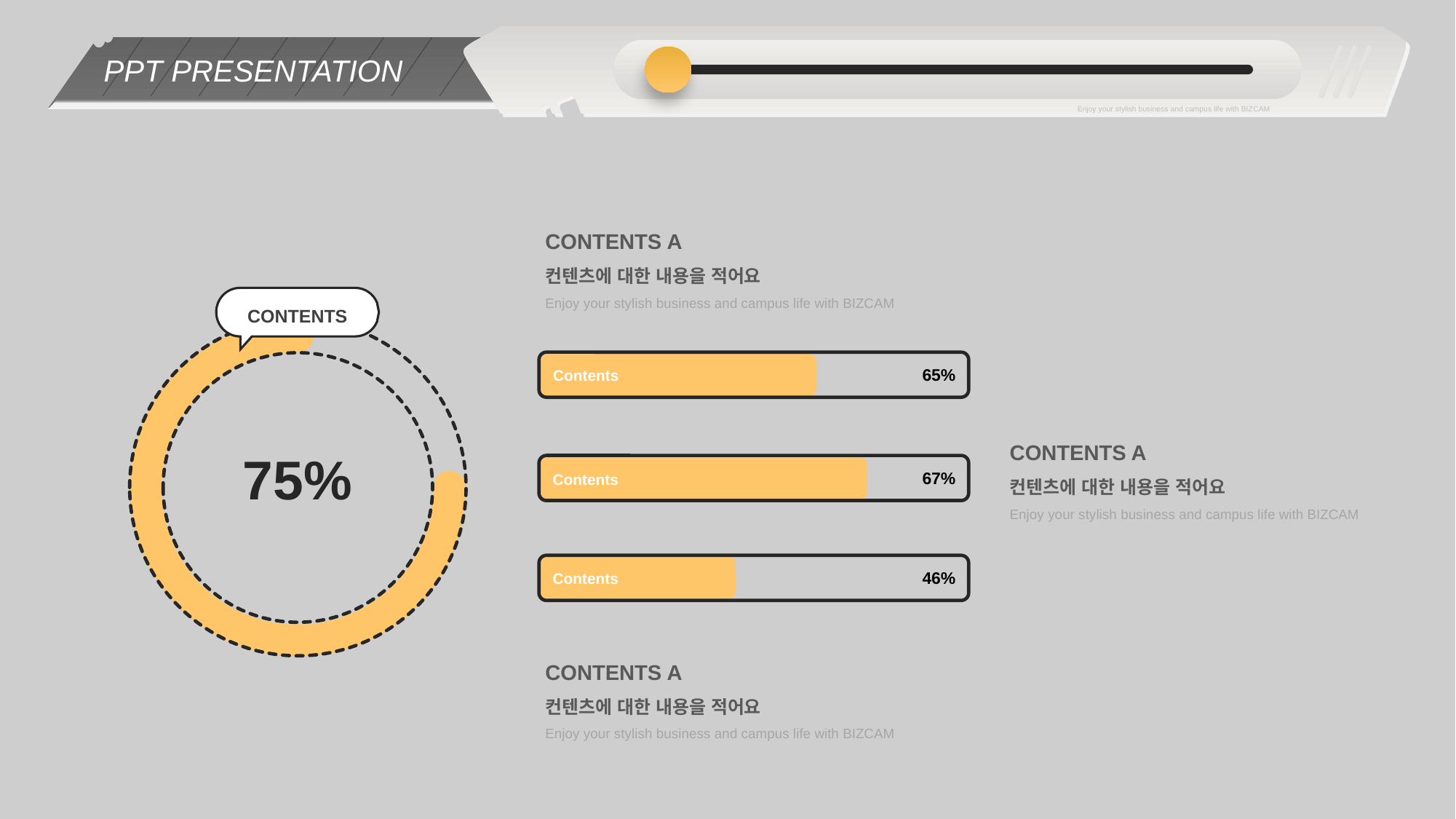

Enjoy your stylish business and campus life with BIZCAM

PPT PRESENTATION
CONTENTS A
컨텐츠에 대한 내용을 적어요
Enjoy your stylish business and campus life with BIZCAM
CONTENTS

65%
Contents
CONTENTS A
컨텐츠에 대한 내용을 적어요
Enjoy your stylish business and campus life with BIZCAM
75%
67%
Contents
46%
Contents
CONTENTS A
컨텐츠에 대한 내용을 적어요
Enjoy your stylish business and campus life with BIZCAM